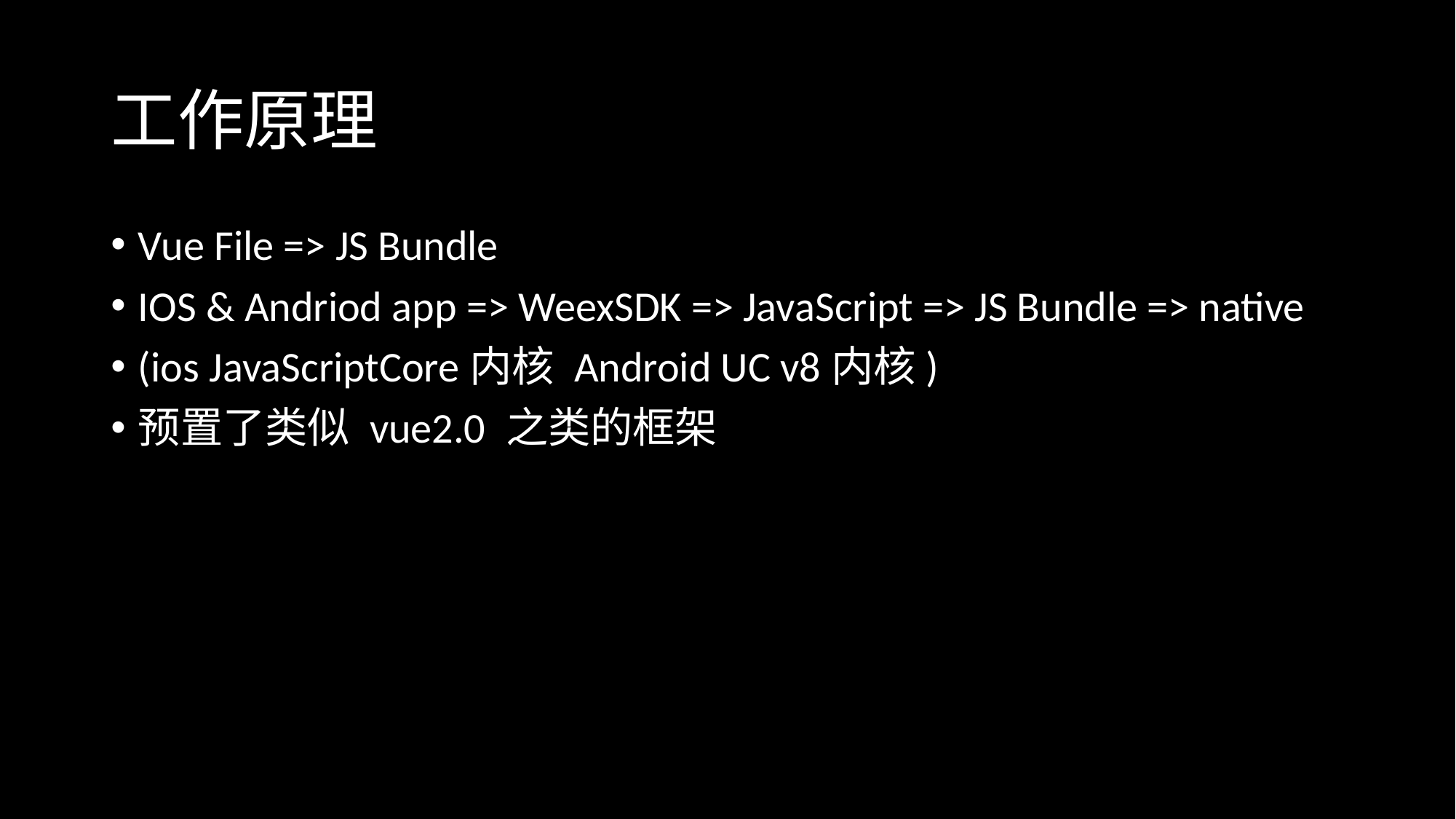

# 工作原理
Vue File => JS Bundle
IOS & Andriod app => WeexSDK => JavaScript => JS Bundle => native
(ios JavaScriptCore内核 Android UC v8内核)
预置了类似 vue2.0 之类的框架